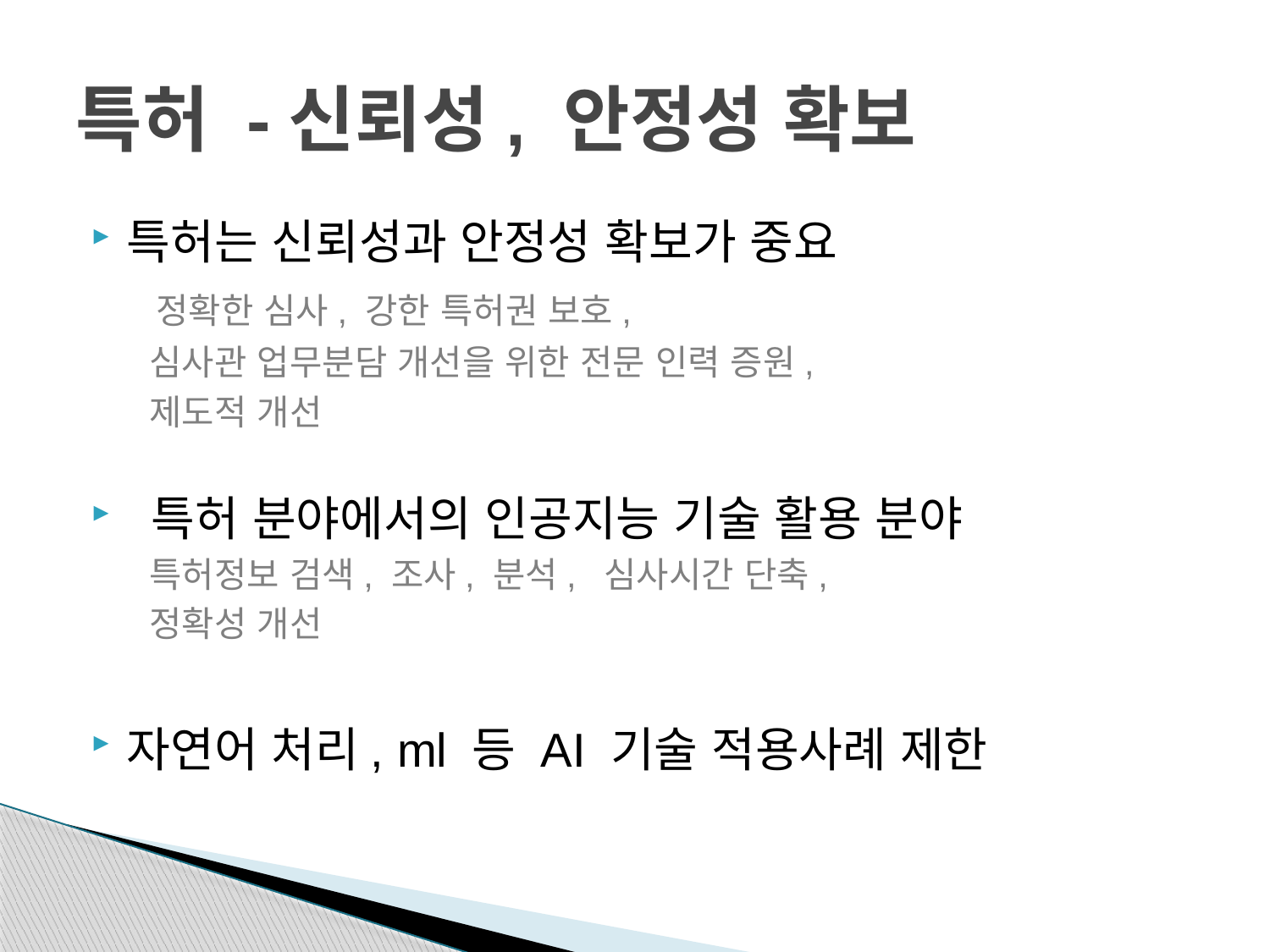

# 특허 -신뢰성, 안정성 확보
특허는 신뢰성과 안정성 확보가 중요
    정확한 심사, 강한 특허권 보호,
     심사관 업무분담 개선을 위한 전문 인력 증원,
     제도적 개선

 특허 분야에서의 인공지능 기술 활용 분야
     특허정보 검색, 조사, 분석,  심사시간 단축,
     정확성 개선

자연어 처리, ml 등 AI 기술 적용사례 제한